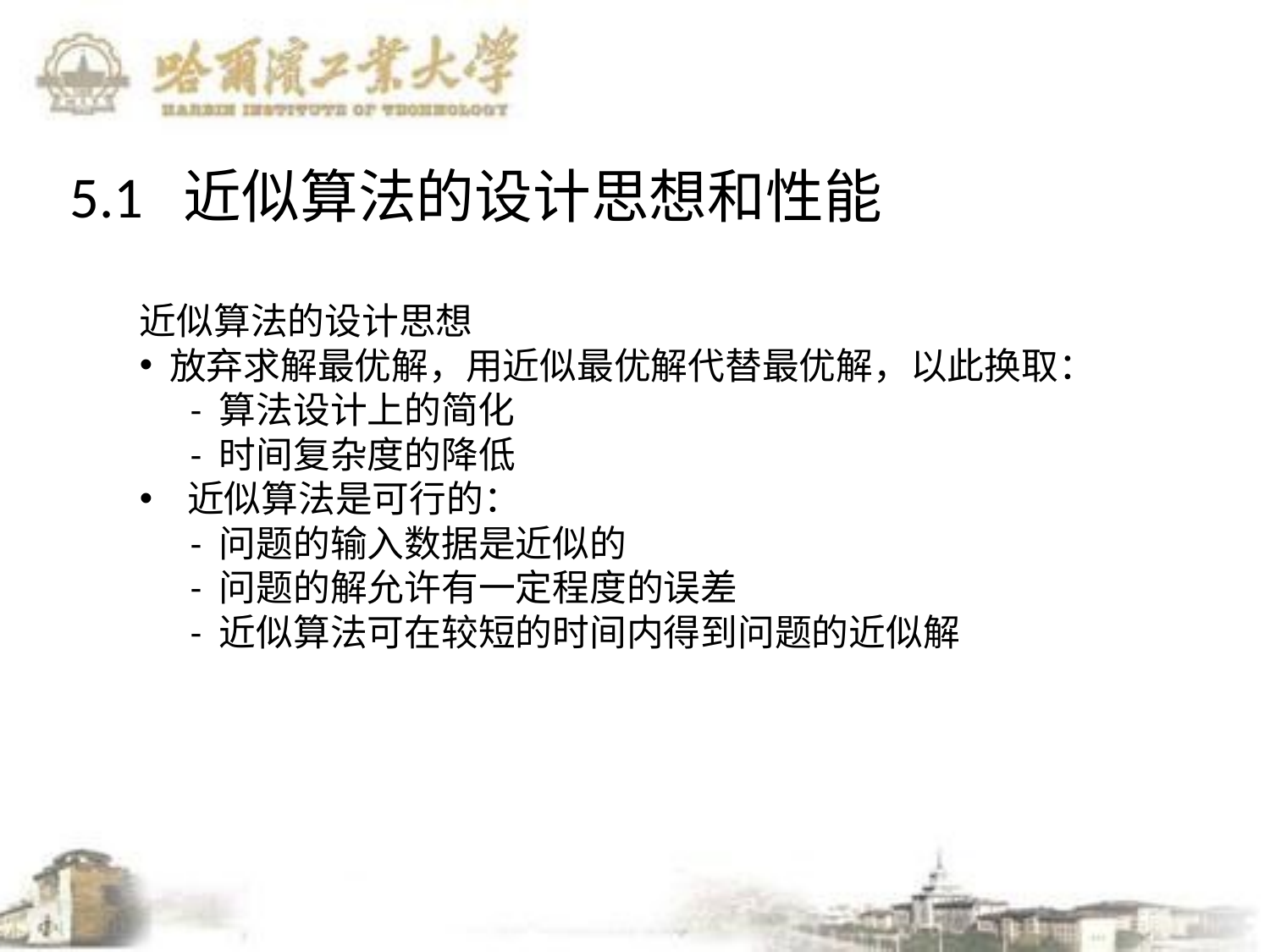

5.1  近似算法的设计思想和性能
近似算法的设计思想
放弃求解最优解，用近似最优解代替最优解，以此换取：
      - 算法设计上的简化
      - 时间复杂度的降低
近似算法是可行的：
      - 问题的输入数据是近似的
      - 问题的解允许有一定程度的误差
      - 近似算法可在较短的时间内得到问题的近似解